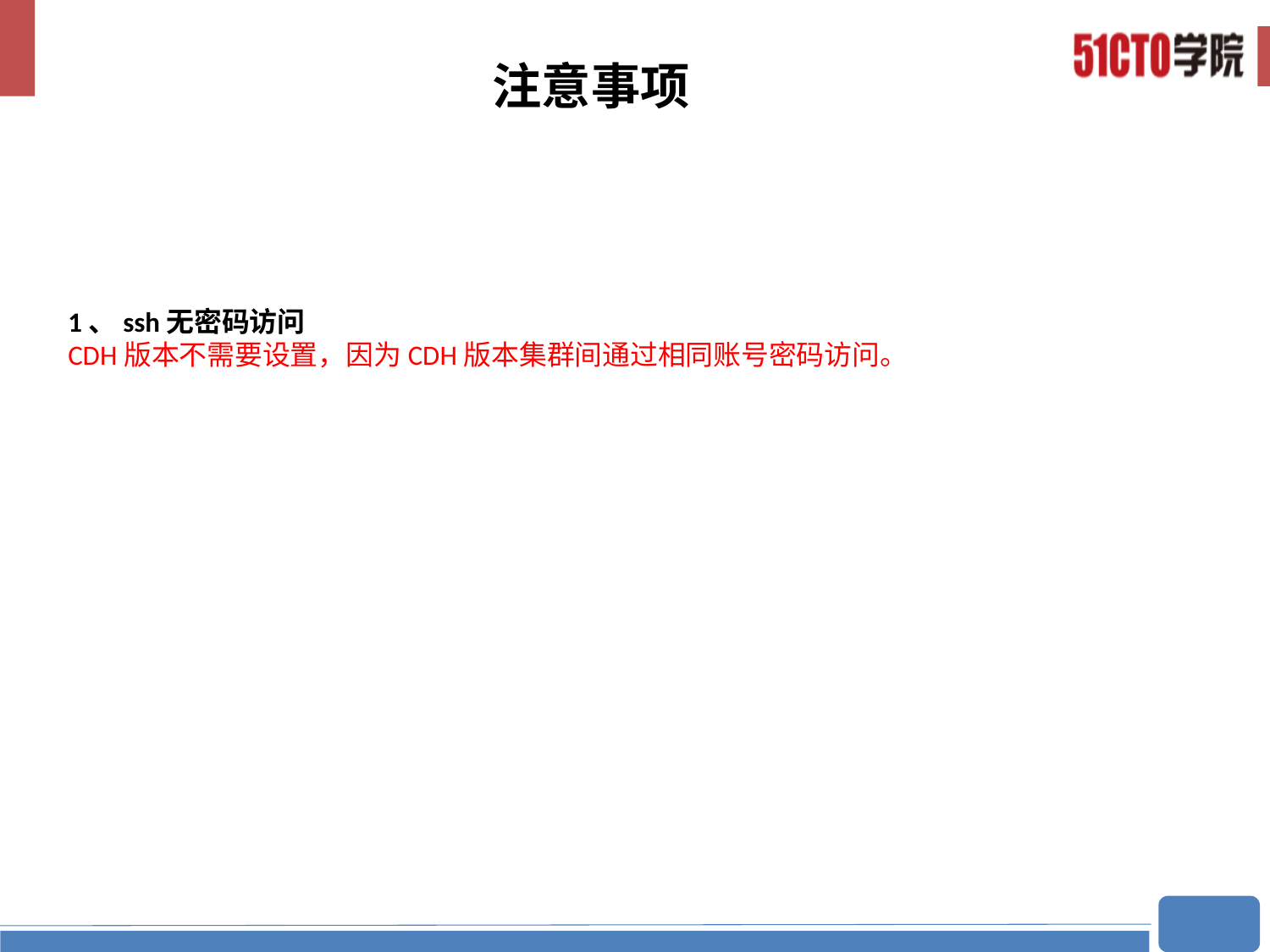

# 注意事项
1、ssh无密码访问
CDH版本不需要设置，因为CDH版本集群间通过相同账号密码访问。